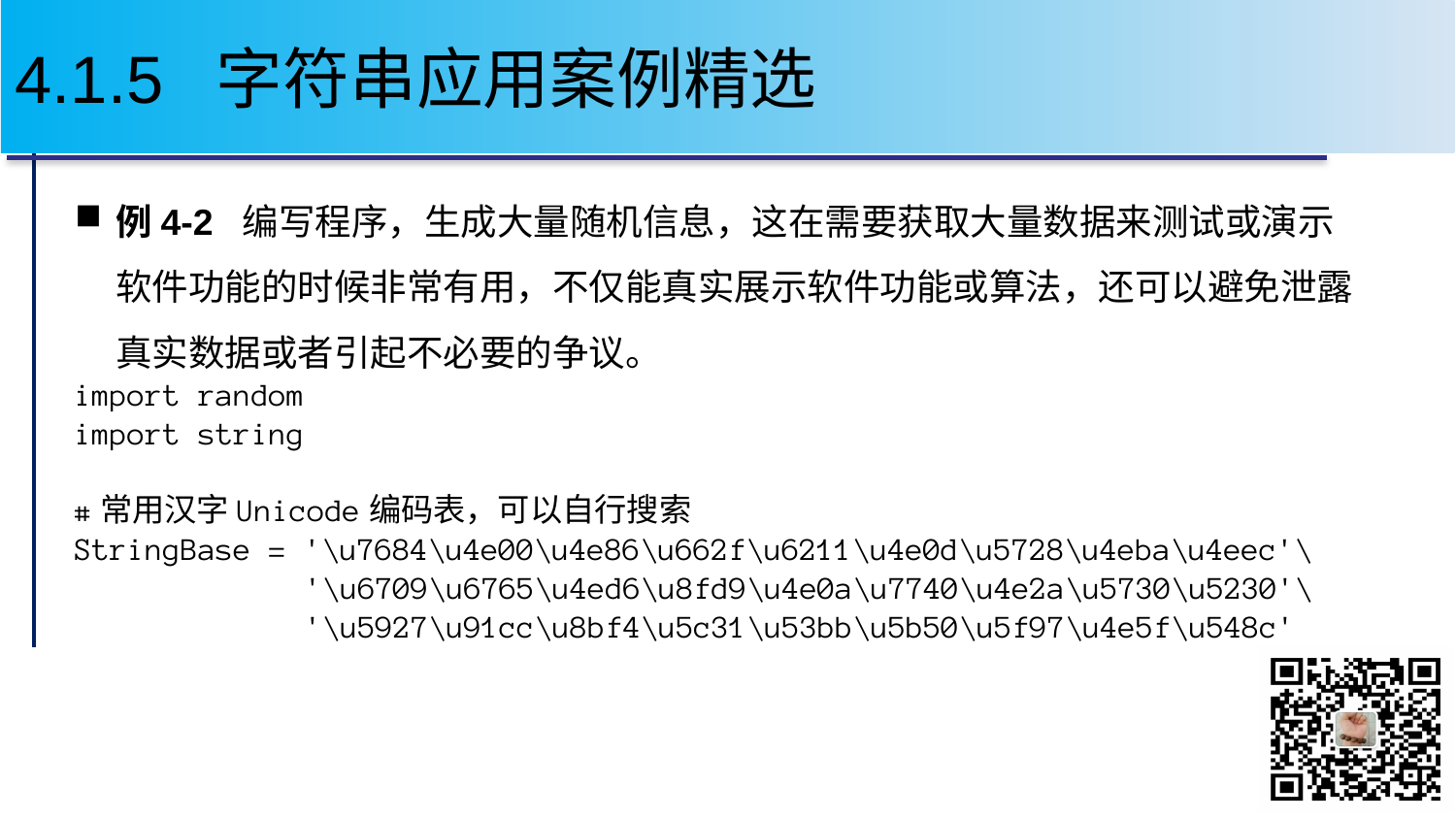

# 4.1.5  字符串应用案例精选
例4-2  编写程序，生成大量随机信息，这在需要获取大量数据来测试或演示软件功能的时候非常有用，不仅能真实展示软件功能或算法，还可以避免泄露真实数据或者引起不必要的争议。
import random
import string

#常用汉字Unicode编码表，可以自行搜索
StringBase = '\u7684\u4e00\u4e86\u662f\u6211\u4e0d\u5728\u4eba\u4eec'\
             '\u6709\u6765\u4ed6\u8fd9\u4e0a\u7740\u4e2a\u5730\u5230'\
             '\u5927\u91cc\u8bf4\u5c31\u53bb\u5b50\u5f97\u4e5f\u548c'
63